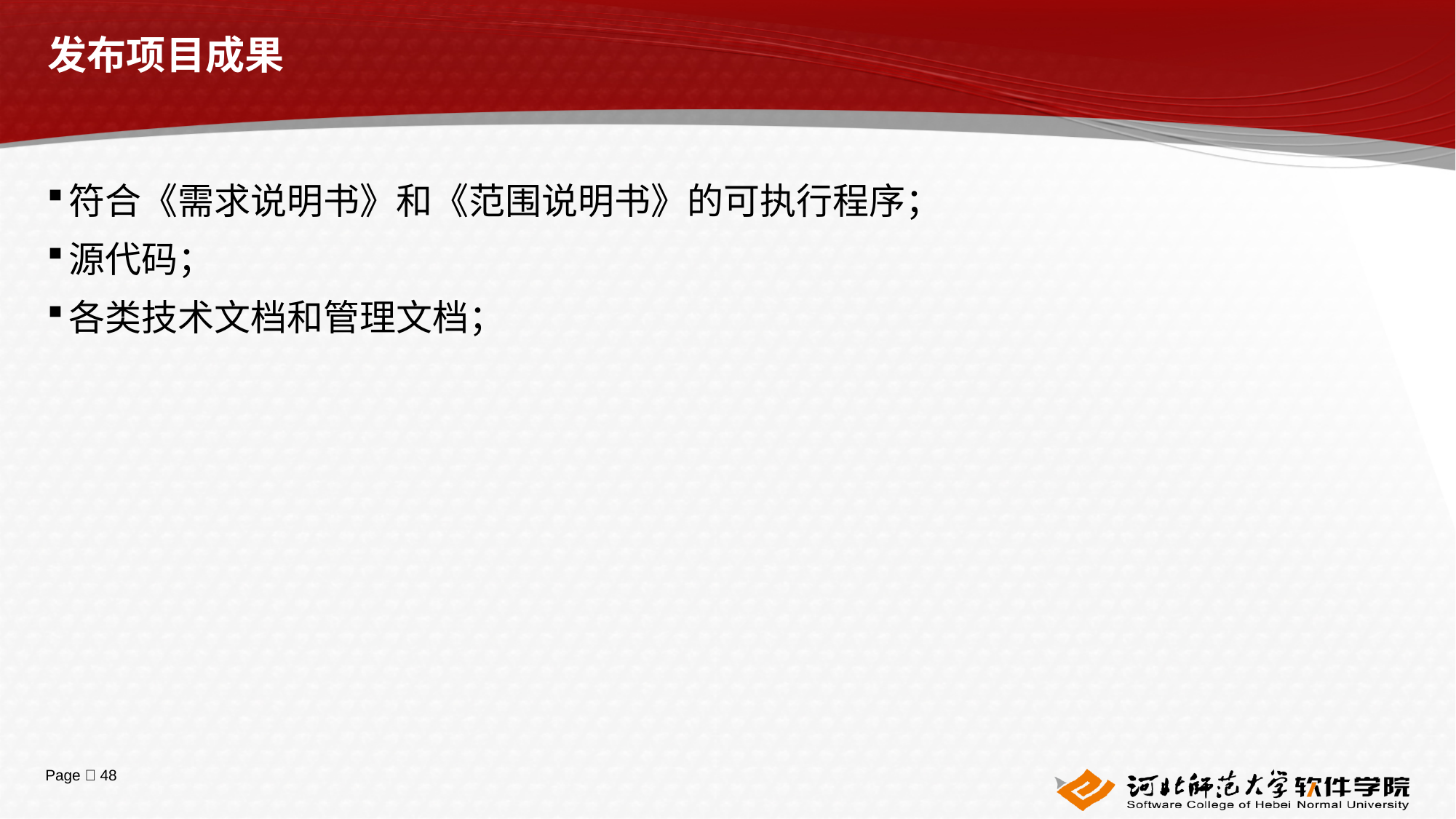

# 发布项目成果
符合《需求说明书》和《范围说明书》的可执行程序；
源代码；
各类技术文档和管理文档；